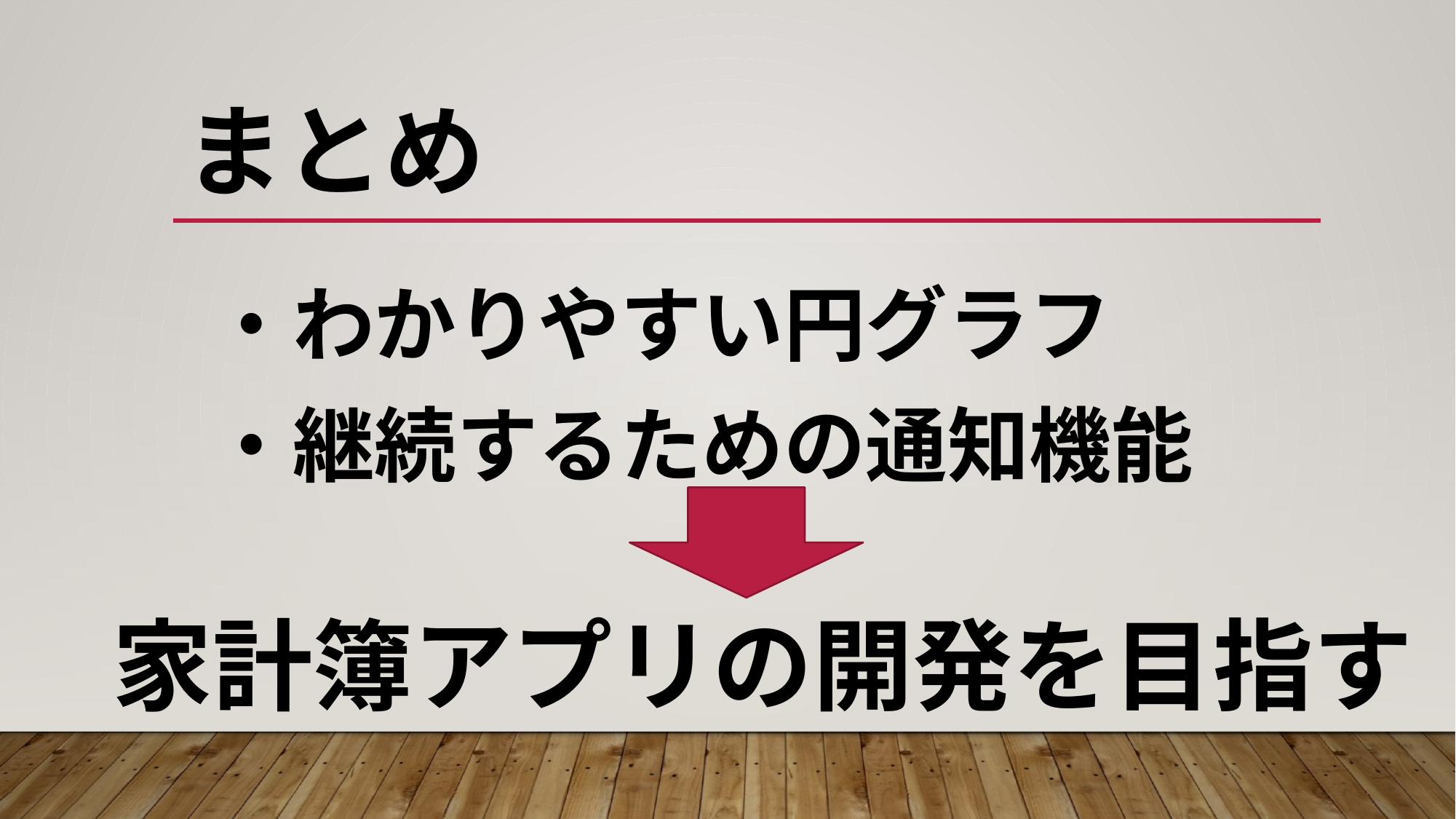

# まとめ
・わかりやすい円グラフ
・継続するための通知機能

家計簿アプリの開発を目指す